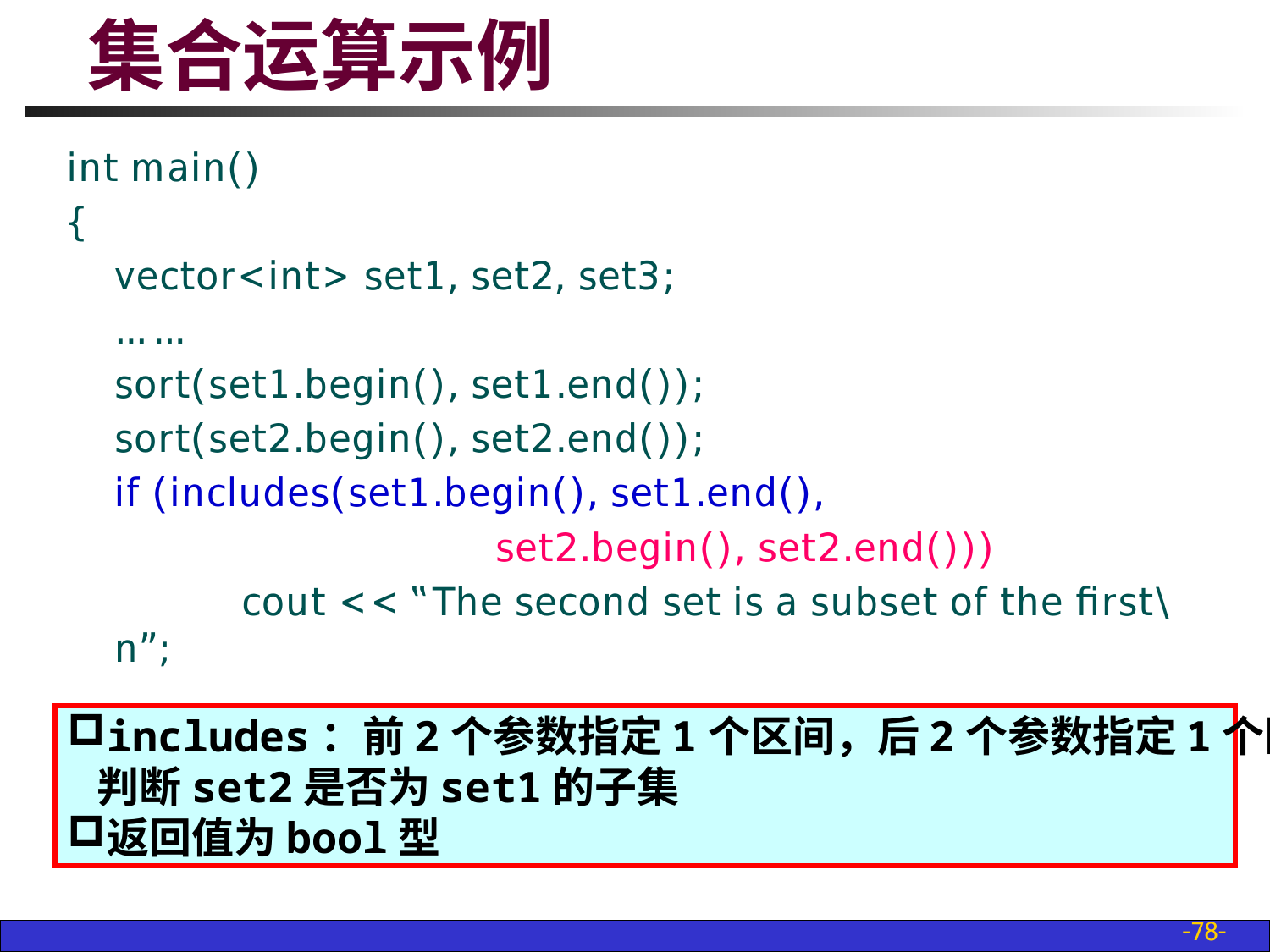

# 集合运算示例
int main()
{
	vector<int> set1, set2, set3;
	……
	sort(set1.begin(), set1.end());
	sort(set2.begin(), set2.end());
	if (includes(set1.begin(), set1.end(),
				set2.begin(), set2.end()))
		cout << “The second set is a subset of the first\n”;
	……
includes：前2个参数指定1个区间，后2个参数指定1个区间，
  判断set2是否为set1的子集
返回值为bool型
-78-